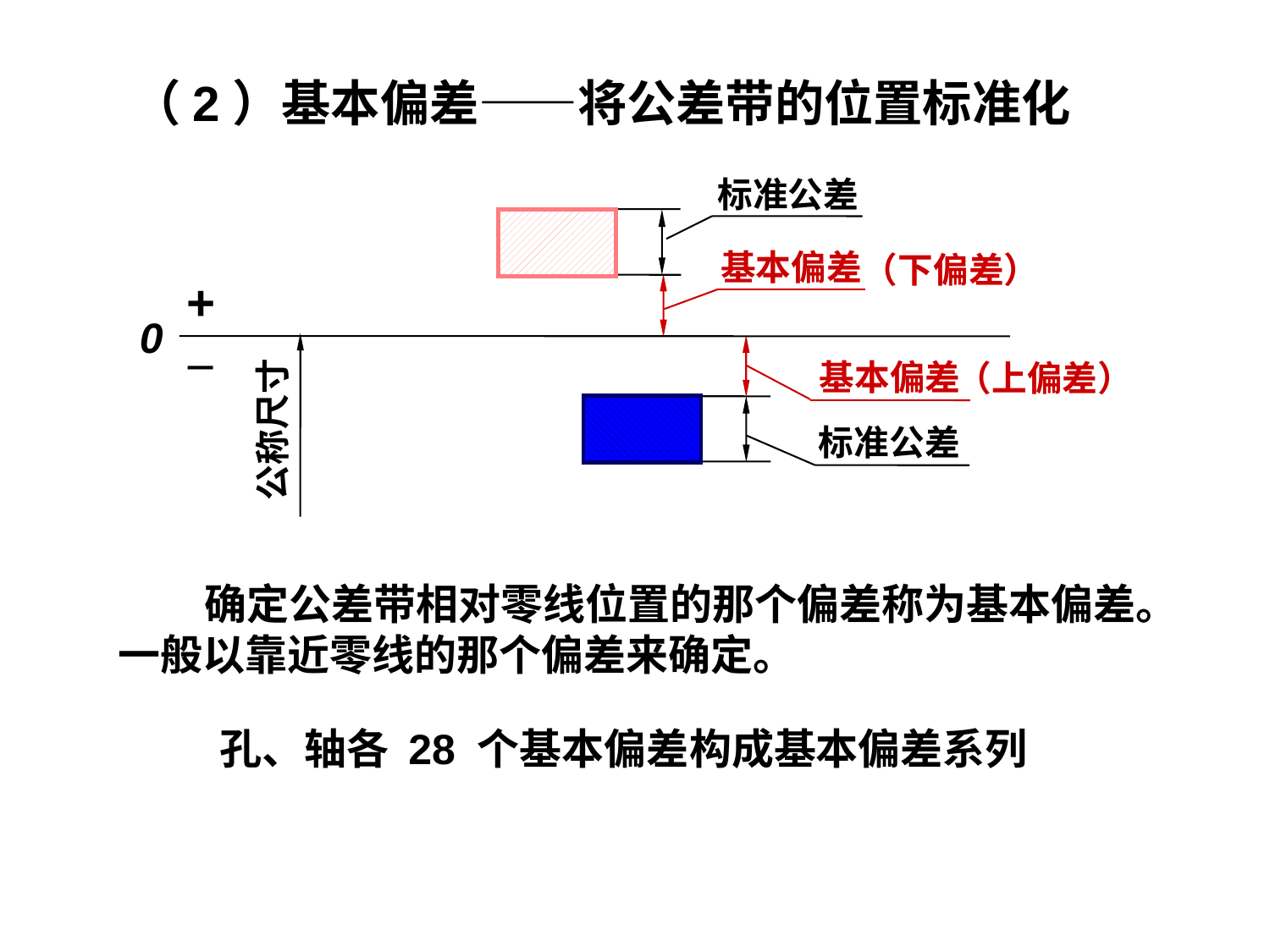

（2）基本偏差——将公差带的位置标准化
标准公差

标准公差

基本偏差

（下偏差）
+
–

0

基本偏差

（上偏差）
公称尺寸

        确定公差带相对零线位置的那个偏差称为基本偏差。一般以靠近零线的那个偏差来确定。
孔、轴各 28 个基本偏差构成基本偏差系列